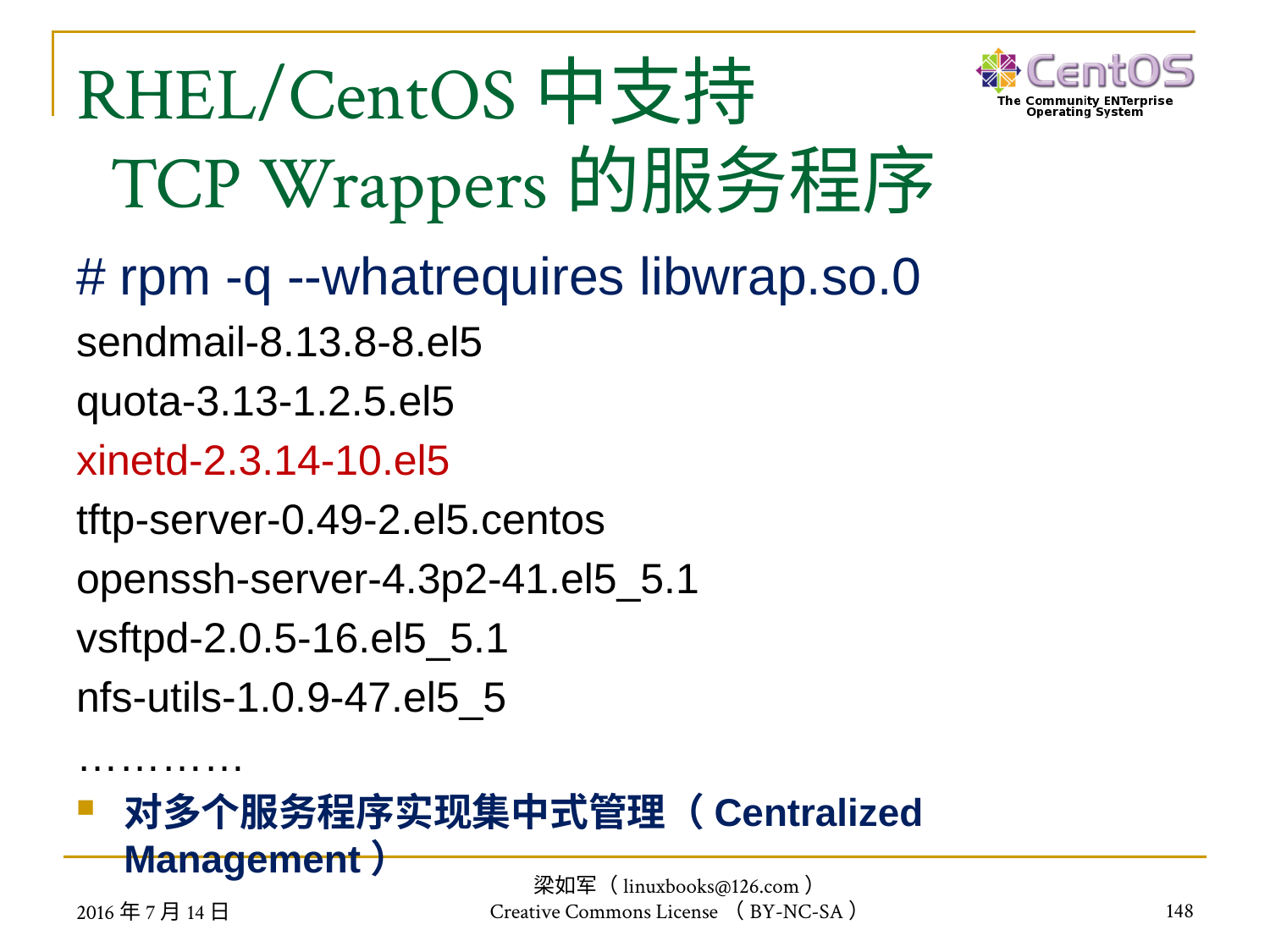

# RHEL/CentOS中支持 TCP Wrappers的服务程序
# rpm -q --whatrequires libwrap.so.0
sendmail-8.13.8-8.el5
quota-3.13-1.2.5.el5
xinetd-2.3.14-10.el5
tftp-server-0.49-2.el5.centos
openssh-server-4.3p2-41.el5_5.1
vsftpd-2.0.5-16.el5_5.1
nfs-utils-1.0.9-47.el5_5
…………
对多个服务程序实现集中式管理（Centralized Management）

梁如军（linuxbooks@126.com）
Creative Commons License（BY-NC-SA）
2016年7月14日
148